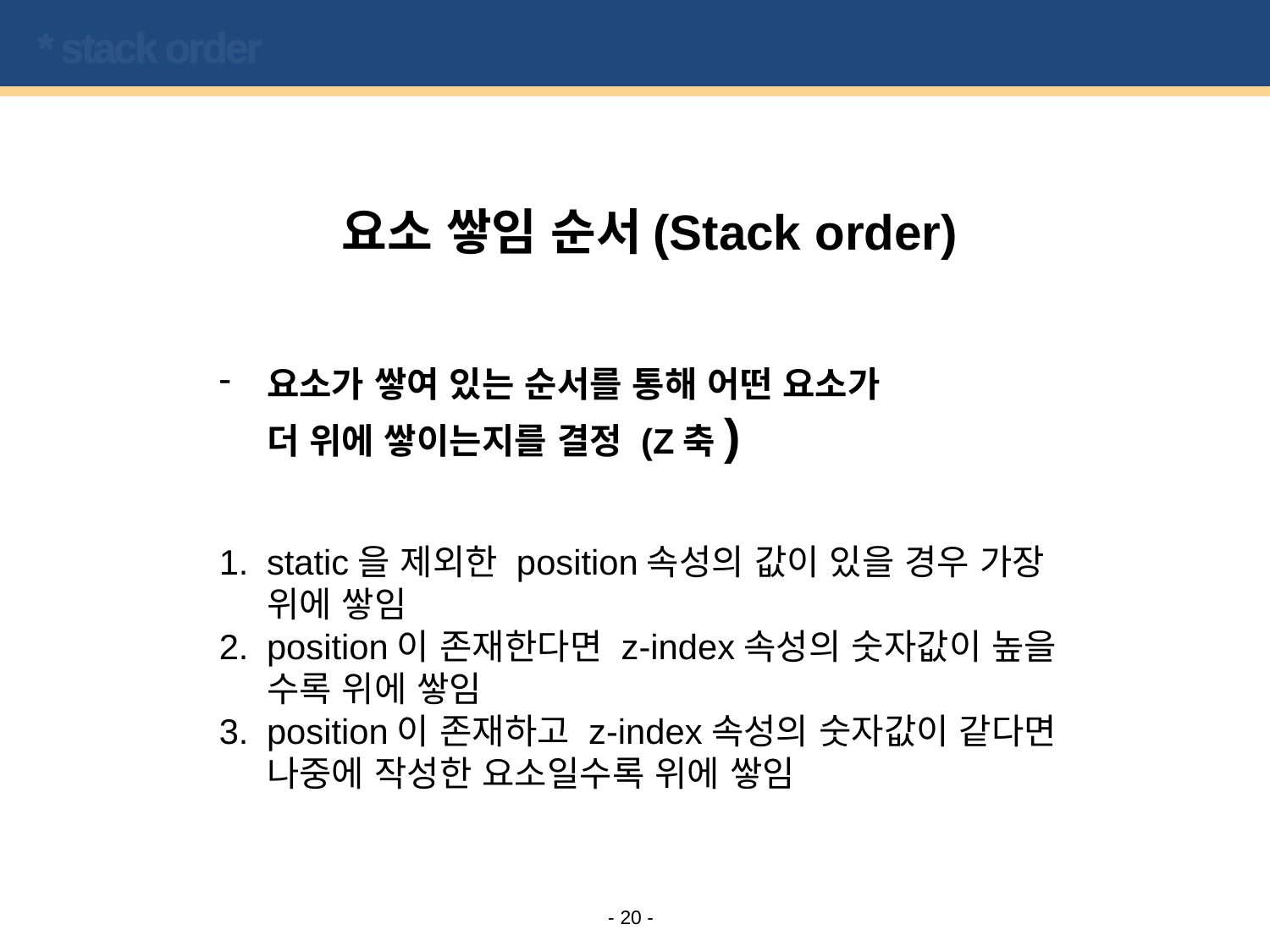

# * stack order
요소 쌓임 순서(Stack order)
요소가 쌓여 있는 순서를 통해 어떤 요소가
더 위에 쌓이는지를 결정 (Z축)

static을 제외한 position속성의 값이 있을 경우 가장 위에 쌓임
position이 존재한다면 z-index속성의 숫자값이 높을 수록 위에 쌓임
position이 존재하고 z-index속성의 숫자값이 같다면 나중에 작성한 요소일수록 위에 쌓임